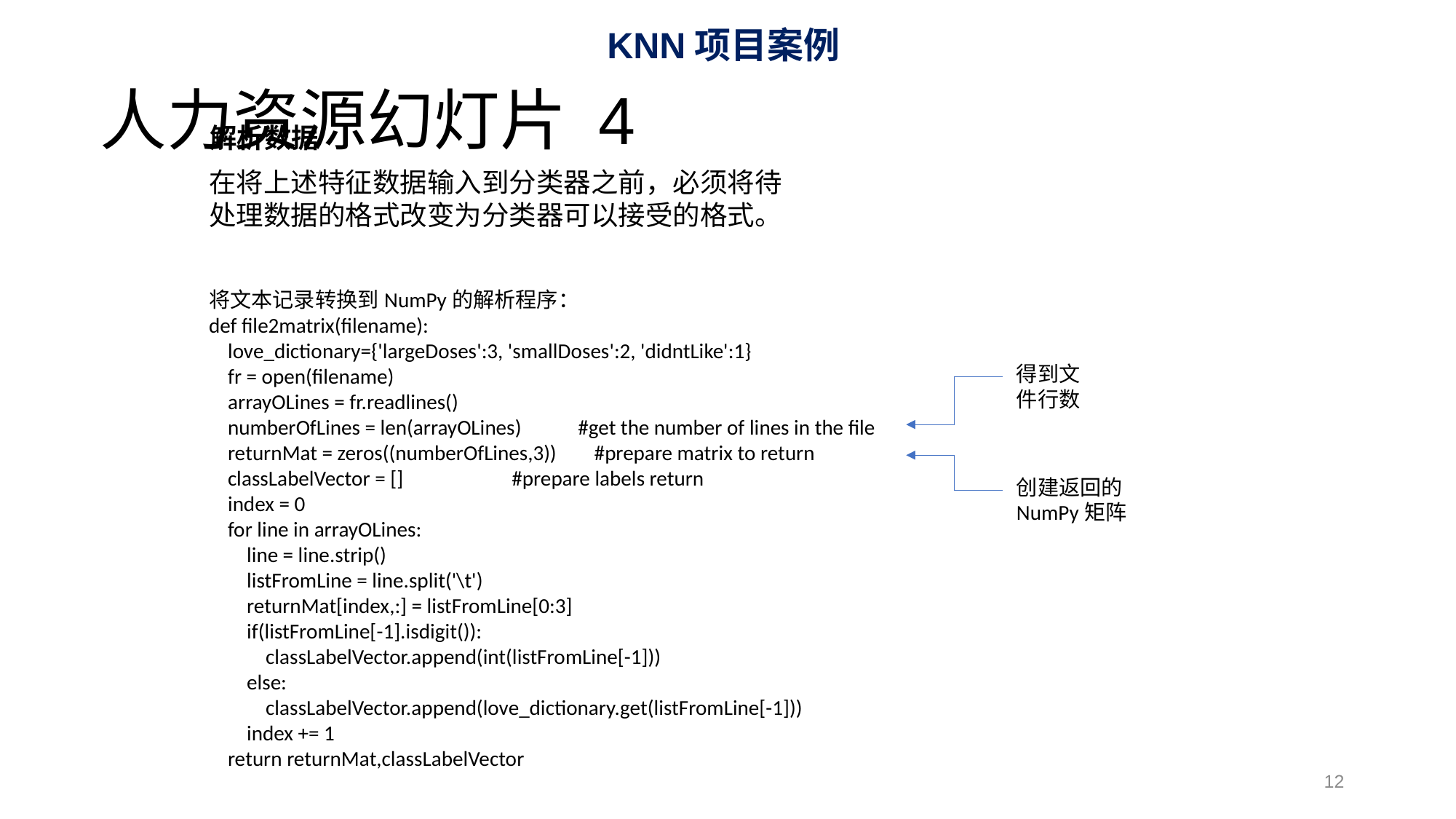

KNN项目案例
# 人力资源幻灯片 4
解析数据
在将上述特征数据输入到分类器之前，必须将待处理数据的格式改变为分类器可以接受的格式。
将文本记录转换到NumPy的解析程序：
def file2matrix(filename):
    love_dictionary={'largeDoses':3, 'smallDoses':2, 'didntLike':1}
    fr = open(filename)
    arrayOLines = fr.readlines()
    numberOfLines = len(arrayOLines)            #get the number of lines in the file
    returnMat = zeros((numberOfLines,3))        #prepare matrix to return
    classLabelVector = []                       #prepare labels return
    index = 0
    for line in arrayOLines:
        line = line.strip()
        listFromLine = line.split('\t')
        returnMat[index,:] = listFromLine[0:3]
        if(listFromLine[-1].isdigit()):
            classLabelVector.append(int(listFromLine[-1]))
        else:
            classLabelVector.append(love_dictionary.get(listFromLine[-1]))
        index += 1
    return returnMat,classLabelVector
得到文件行数
创建返回的NumPy矩阵
12